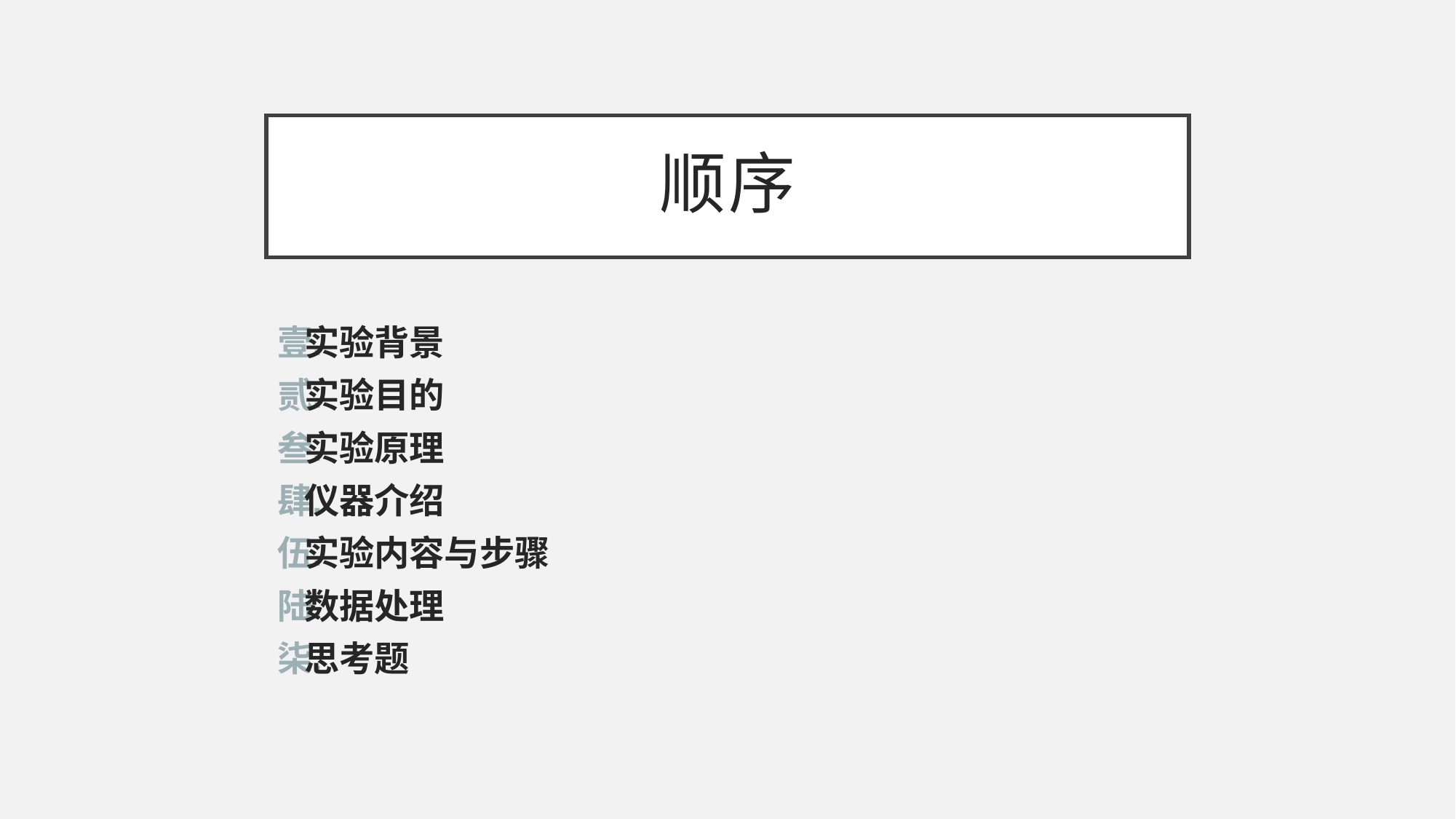

# 顺序
实验背景
实验目的
实验原理
仪器介绍
实验内容与步骤
数据处理
思考题